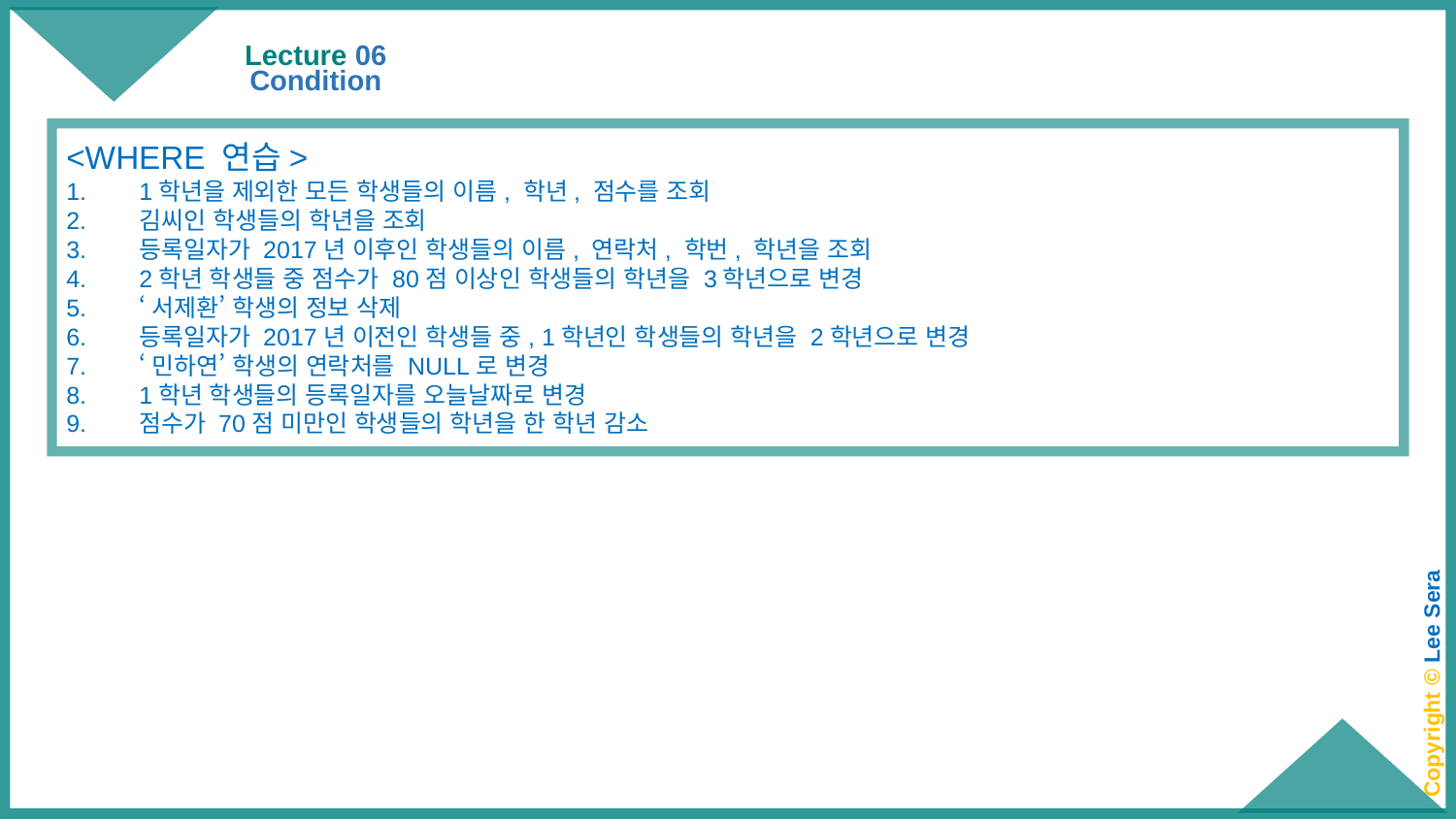

# Lecture 06
Condition
<WHERE 연습>
1학년을 제외한 모든 학생들의 이름, 학년, 점수를 조회
김씨인 학생들의 학년을 조회
등록일자가 2017년 이후인 학생들의 이름, 연락처, 학번, 학년을 조회
2학년 학생들 중 점수가 80점 이상인 학생들의 학년을 3학년으로 변경
‘서제환’ 학생의 정보 삭제
등록일자가 2017년 이전인 학생들 중, 1학년인 학생들의 학년을 2학년으로 변경
‘민하연’ 학생의 연락처를 NULL로 변경
1학년 학생들의 등록일자를 오늘날짜로 변경
점수가 70점 미만인 학생들의 학년을 한 학년 감소
Copyright © Lee Sera